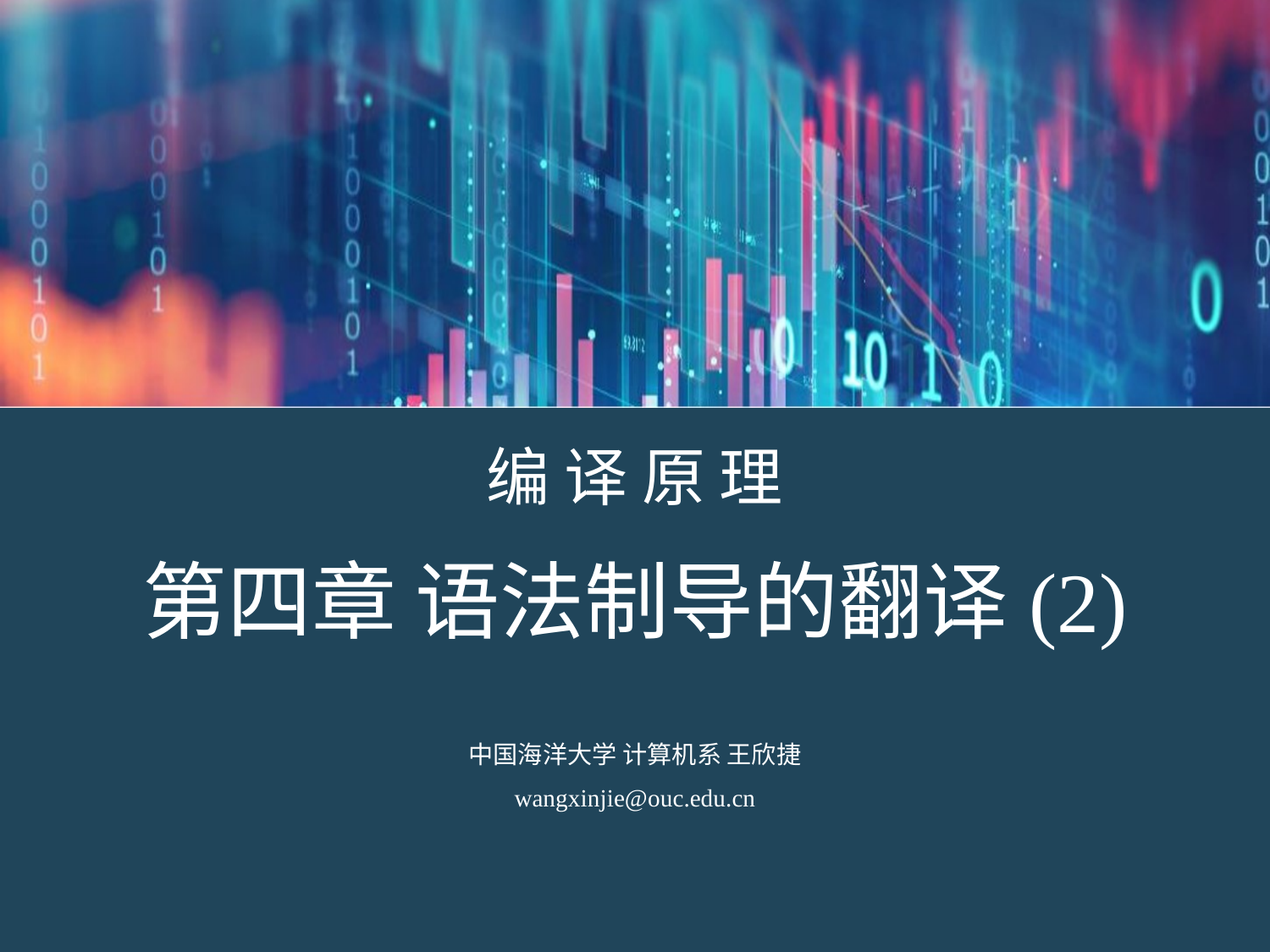

# 第四章 语法制导的翻译(2)
编 译 原 理

中国海洋大学 计算机系 王欣捷
wangxinjie@ouc.edu.cn